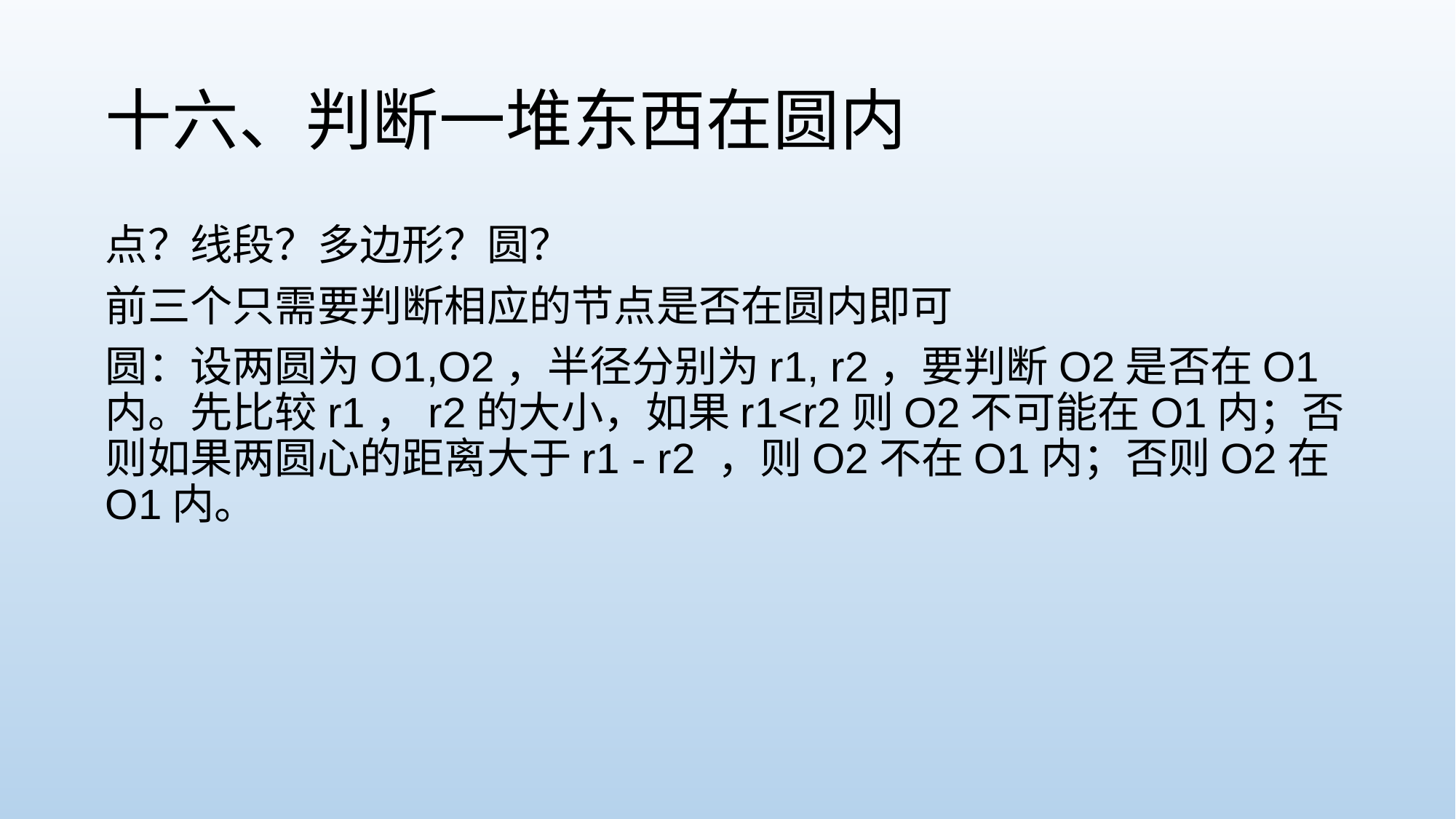

# 十六、判断一堆东西在圆内
点？线段？多边形？圆？
前三个只需要判断相应的节点是否在圆内即可
圆：设两圆为O1,O2，半径分别为r1, r2，要判断O2是否在O1内。先比较r1，r2的大小，如果r1<r2则O2不可能在O1内；否则如果两圆心的距离大于r1 - r2 ，则O2不在O1内；否则O2在O1内。